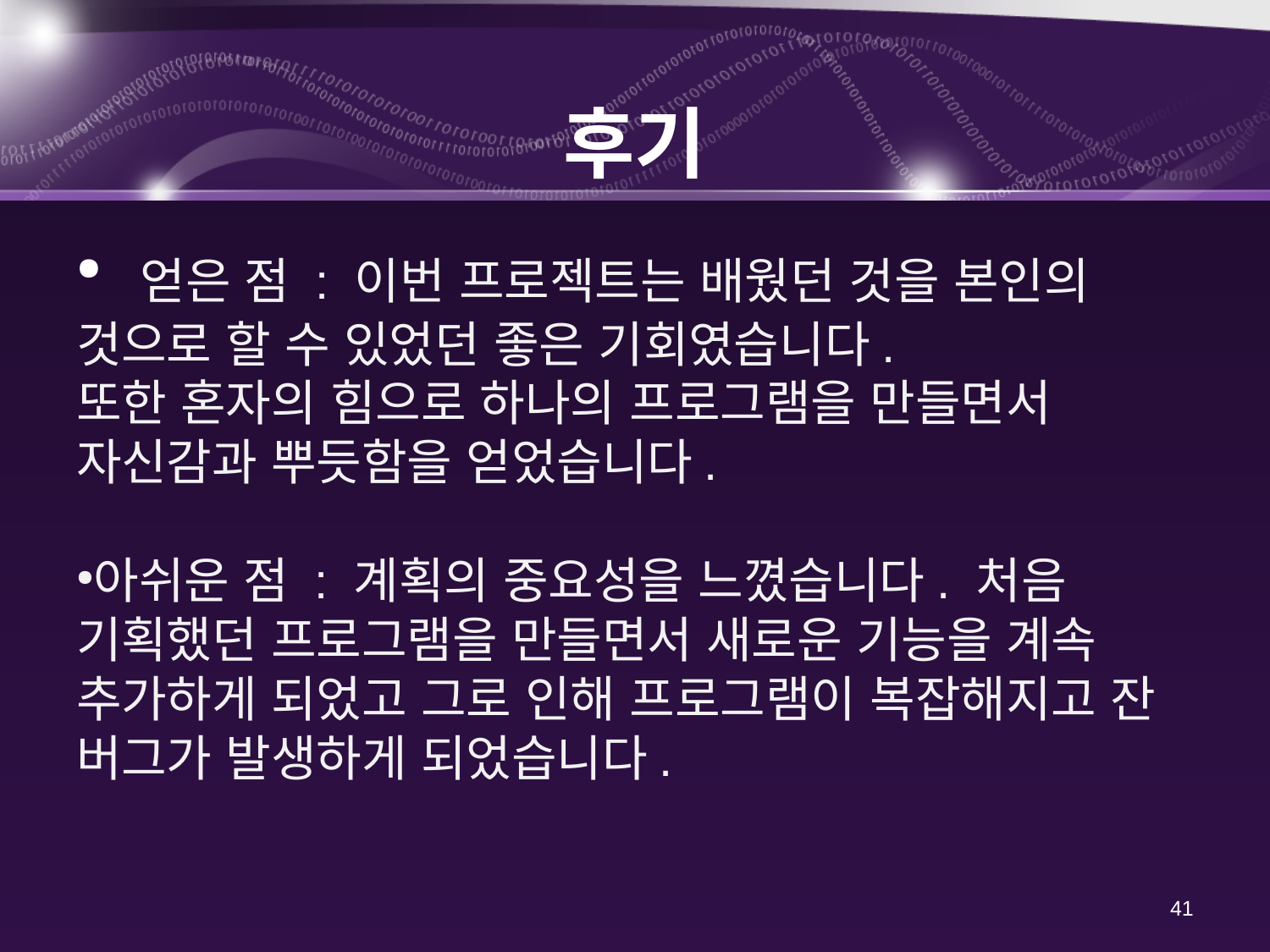

# 후기
  얻은 점 : 이번 프로젝트는 배웠던 것을 본인의 것으로 할 수 있었던 좋은 기회였습니다.
또한 혼자의 힘으로 하나의 프로그램을 만들면서 자신감과 뿌듯함을 얻었습니다.

아쉬운 점 : 계획의 중요성을 느꼈습니다. 처음 기획했던 프로그램을 만들면서 새로운 기능을 계속 추가하게 되었고 그로 인해 프로그램이 복잡해지고 잔 버그가 발생하게 되었습니다.
41